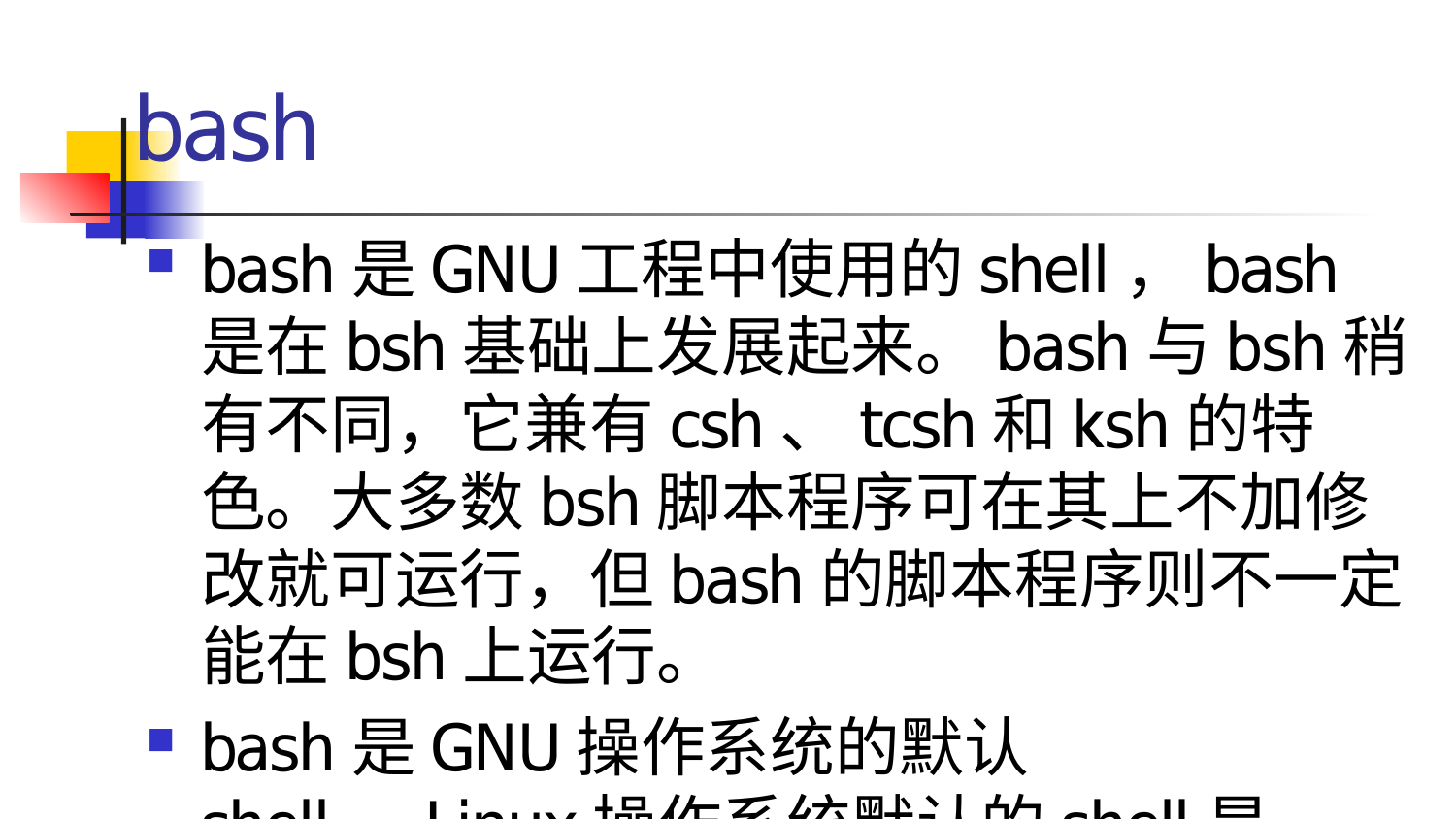

# bash
bash是GNU工程中使用的shell，bash是在bsh基础上发展起来。bash与bsh稍有不同，它兼有csh、tcsh和ksh的特色。大多数bsh脚本程序可在其上不加修改就可运行，但bash的脚本程序则不一定能在bsh上运行。
bash是GNU操作系统的默认shell，Linux操作系统默认的shell是bash。